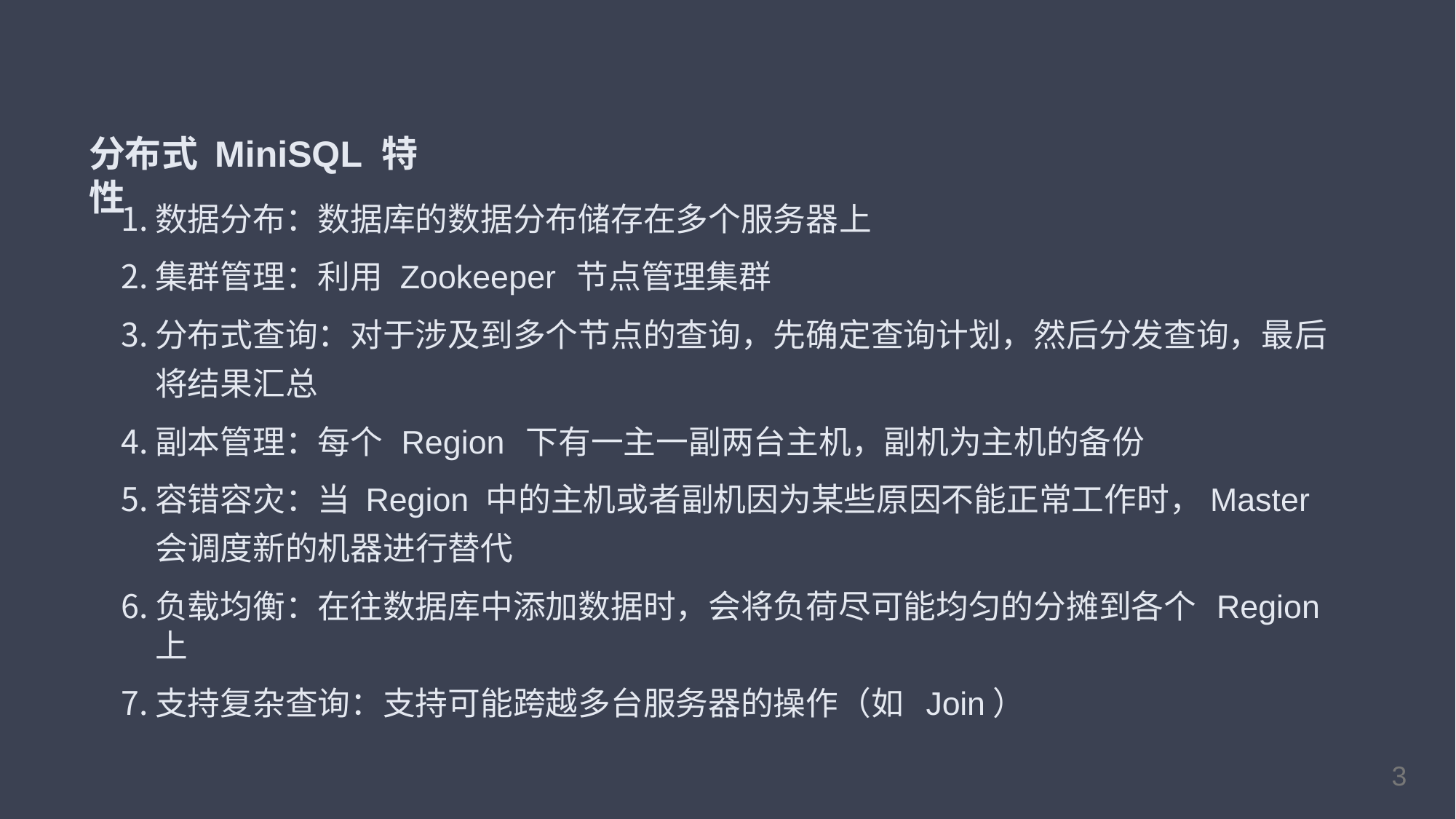

# 分布式 MiniSQL 特性
数据分布：数据库的数据分布储存在多个服务器上
集群管理：利用 Zookeeper 节点管理集群
分布式查询：对于涉及到多个节点的查询，先确定查询计划，然后分发查询，最后将结果汇总
副本管理：每个 Region 下有一主一副两台主机，副机为主机的备份
容错容灾：当 Region 中的主机或者副机因为某些原因不能正常工作时，Master 会调度新的机器进行替代
负载均衡：在往数据库中添加数据时，会将负荷尽可能均匀的分摊到各个 Region 上
支持复杂查询：支持可能跨越多台服务器的操作（如 Join）
3